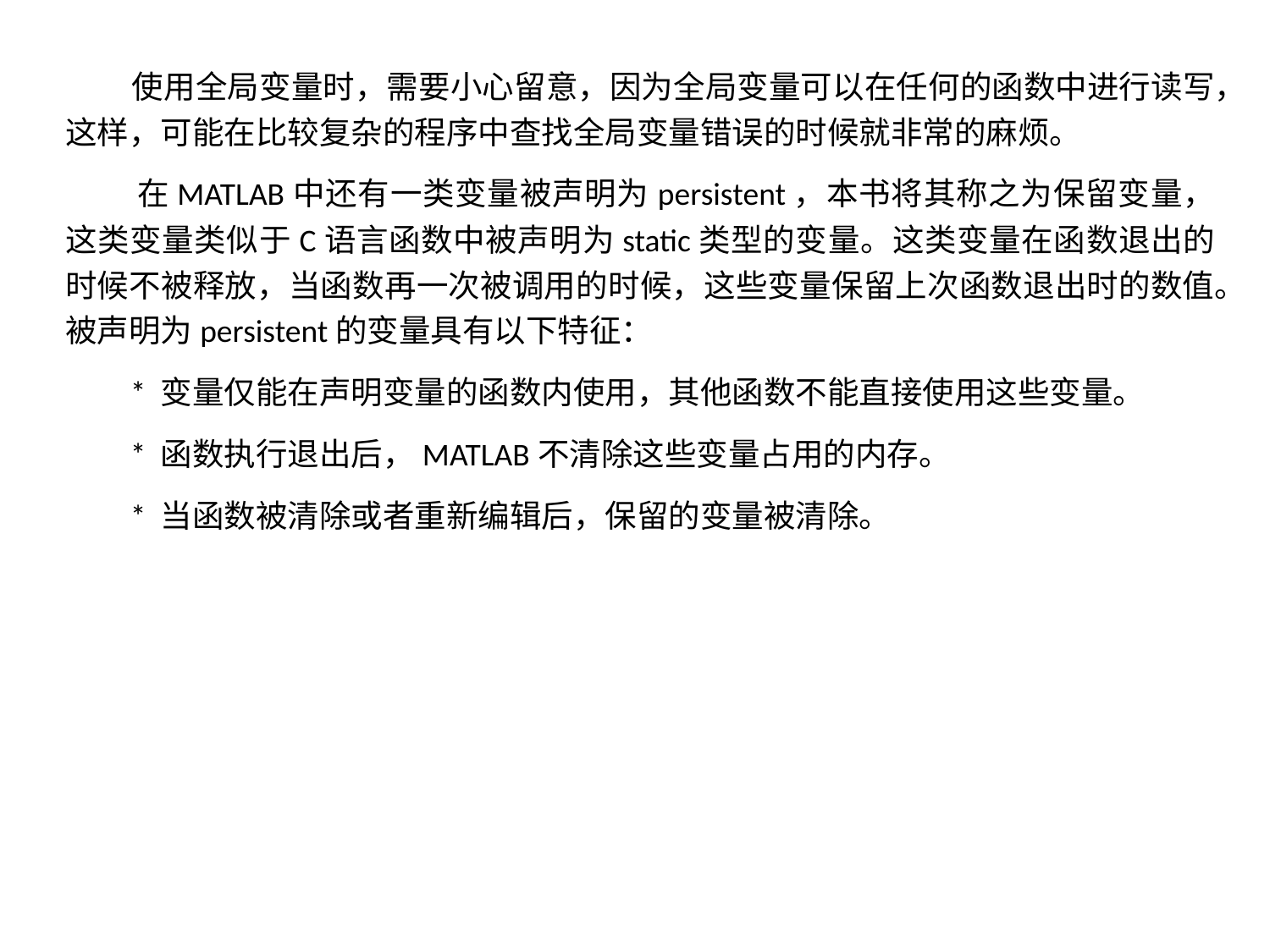

使用全局变量时，需要小心留意，因为全局变量可以在任何的函数中进行读写，这样，可能在比较复杂的程序中查找全局变量错误的时候就非常的麻烦。
        在MATLAB中还有一类变量被声明为persistent，本书将其称之为保留变量，这类变量类似于C语言函数中被声明为static类型的变量。这类变量在函数退出的时候不被释放，当函数再一次被调用的时候，这些变量保留上次函数退出时的数值。被声明为persistent的变量具有以下特征：
         * 变量仅能在声明变量的函数内使用，其他函数不能直接使用这些变量。
         * 函数执行退出后，MATLAB不清除这些变量占用的内存。
         * 当函数被清除或者重新编辑后，保留的变量被清除。